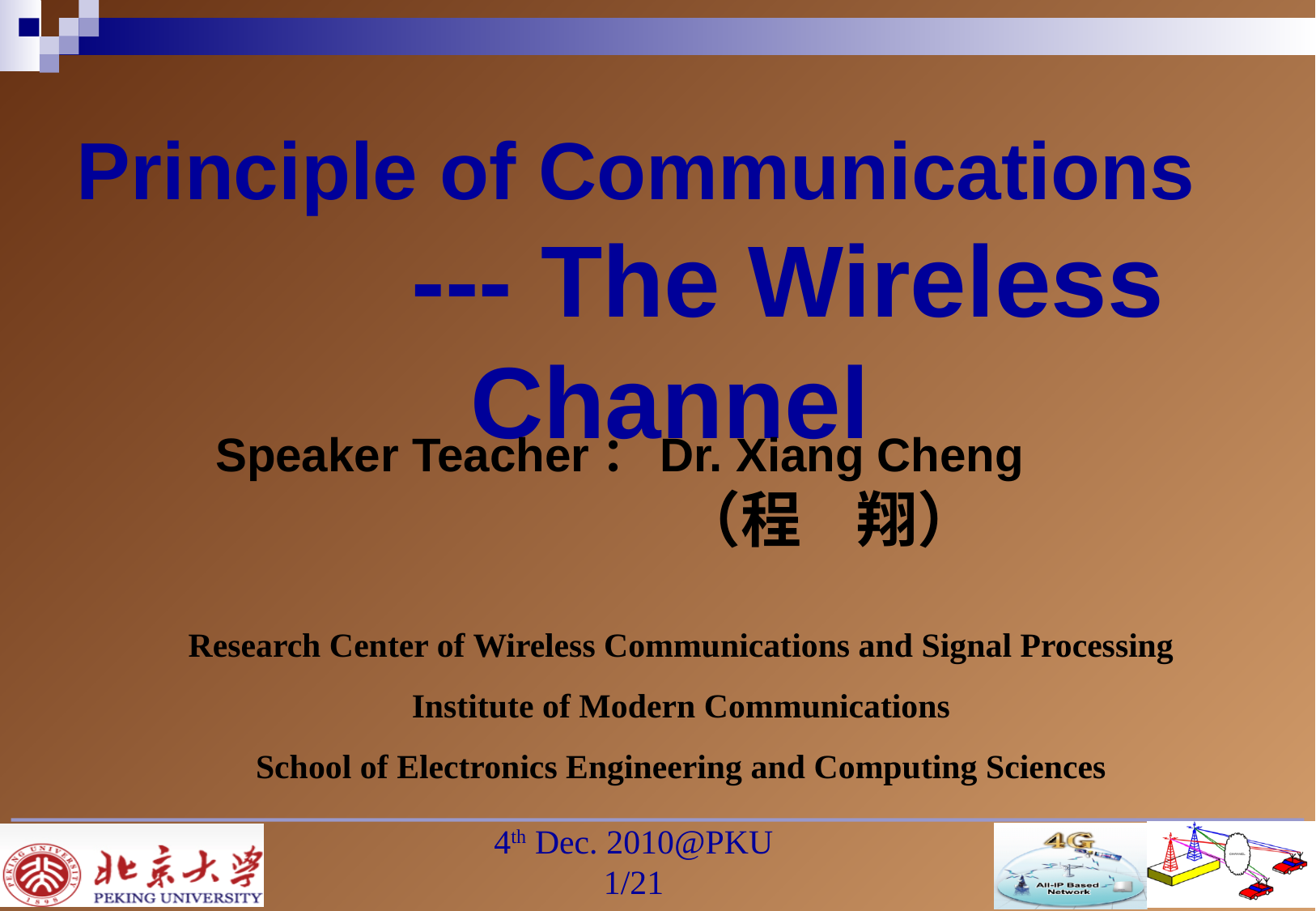

Principle of Communications
          --- The Wireless Channel
Speaker Teacher：Dr. Xiang Cheng
                                      （程    翔）
Research Center of Wireless Communications and Signal Processing
Institute of Modern Communications
School of Electronics Engineering and Computing Sciences